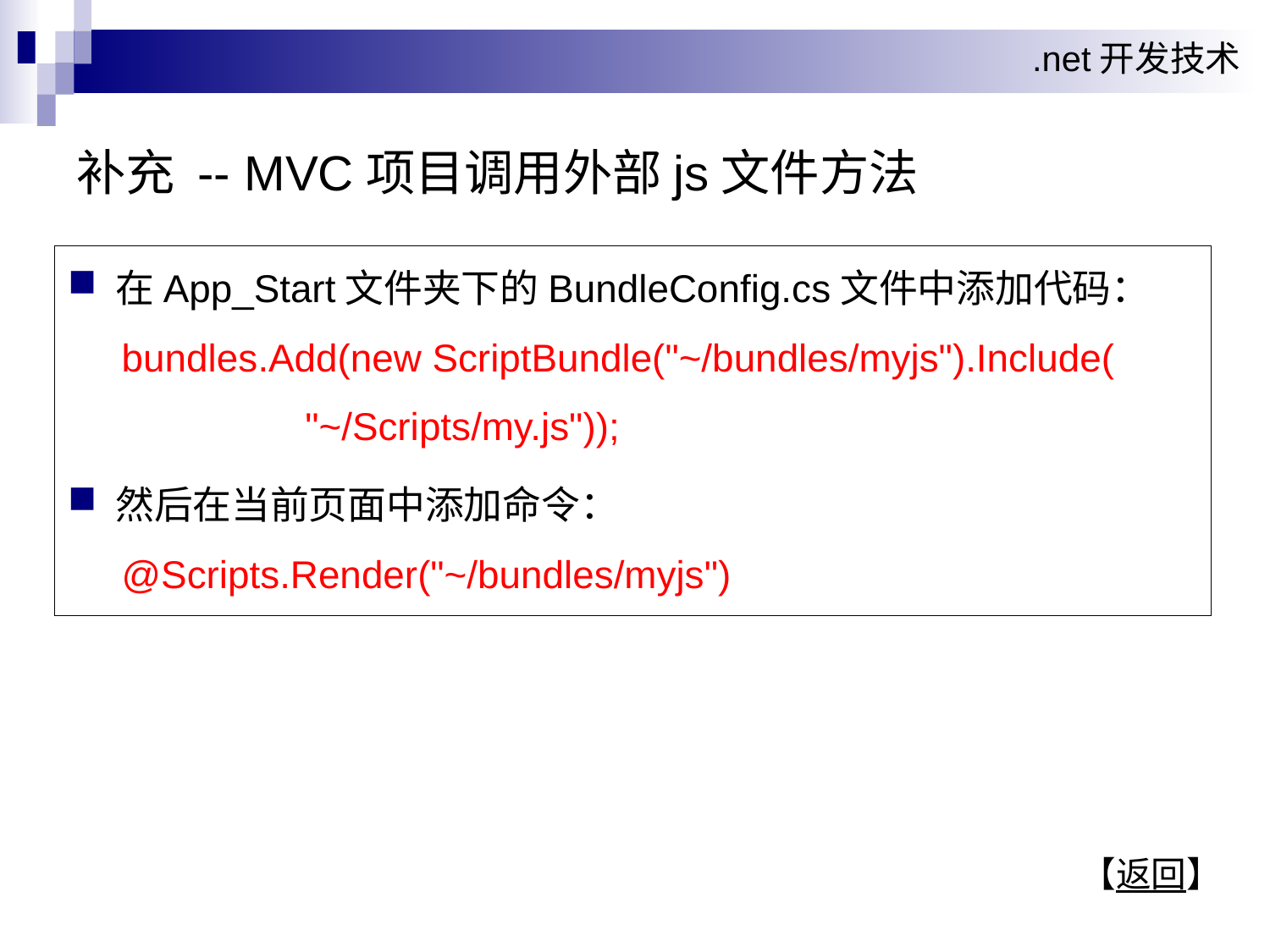

补充 -- MVC项目调用外部js文件方法
在App_Start文件夹下的BundleConfig.cs文件中添加代码：
     bundles.Add(new ScriptBundle("~/bundles/myjs").Include(
                      "~/Scripts/my.js"));
然后在当前页面中添加命令：
     @Scripts.Render("~/bundles/myjs")
 【返回】